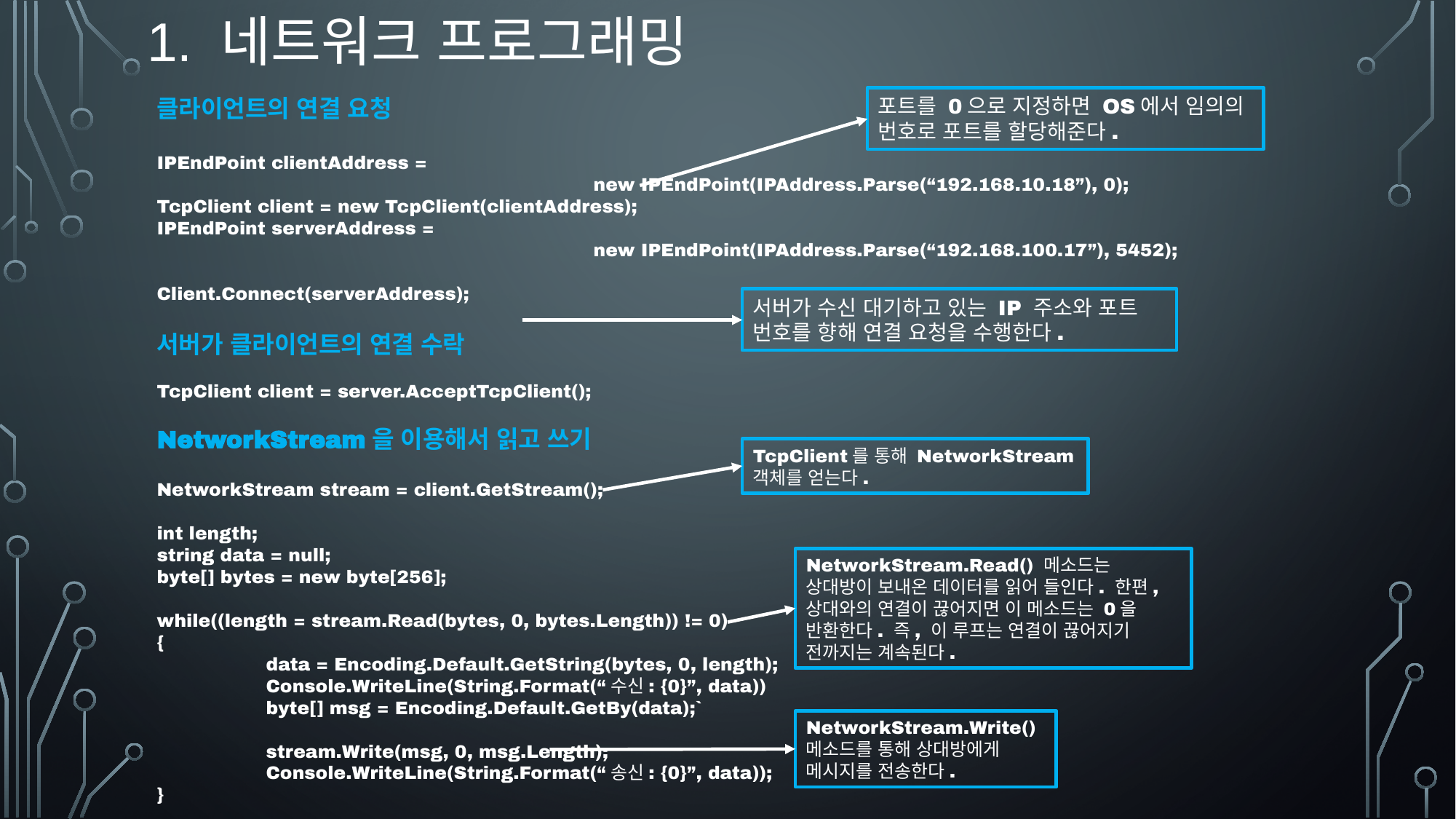

# 1. 네트워크 프로그래밍
클라이언트의 연결 요청

IPEndPoint clientAddress =
				new IPEndPoint(IPAddress.Parse(“192.168.10.18”), 0);
TcpClient client = new TcpClient(clientAddress);
IPEndPoint serverAddress =
				new IPEndPoint(IPAddress.Parse(“192.168.100.17”), 5452);

Client.Connect(serverAddress);

서버가 클라이언트의 연결 수락

TcpClient client = server.AcceptTcpClient();

NetworkStream을 이용해서 읽고 쓰기

NetworkStream stream = client.GetStream();

int length;
string data = null;
byte[] bytes = new byte[256];

while((length = stream.Read(bytes, 0, bytes.Length)) != 0)
{
	data = Encoding.Default.GetString(bytes, 0, length);
	Console.WriteLine(String.Format(“수신: {0}”, data))
	byte[] msg = Encoding.Default.GetBy(data);`

	stream.Write(msg, 0, msg.Length);
	Console.WriteLine(String.Format(“송신: {0}”, data));
}
포트를 0으로 지정하면 OS에서 임의의 번호로 포트를 할당해준다.
서버가 수신 대기하고 있는 IP 주소와 포트 번호를 향해 연결 요청을 수행한다.
TcpClient를 통해 NetworkStream 객체를 얻는다.
NetworkStream.Read() 메소드는 상대방이 보내온 데이터를 읽어 들인다. 한편, 상대와의 연결이 끊어지면 이 메소드는 0을 반환한다. 즉, 이 루프는 연결이 끊어지기 전까지는 계속된다.
NetworkStream.Write() 메소드를 통해 상대방에게 메시지를 전송한다.